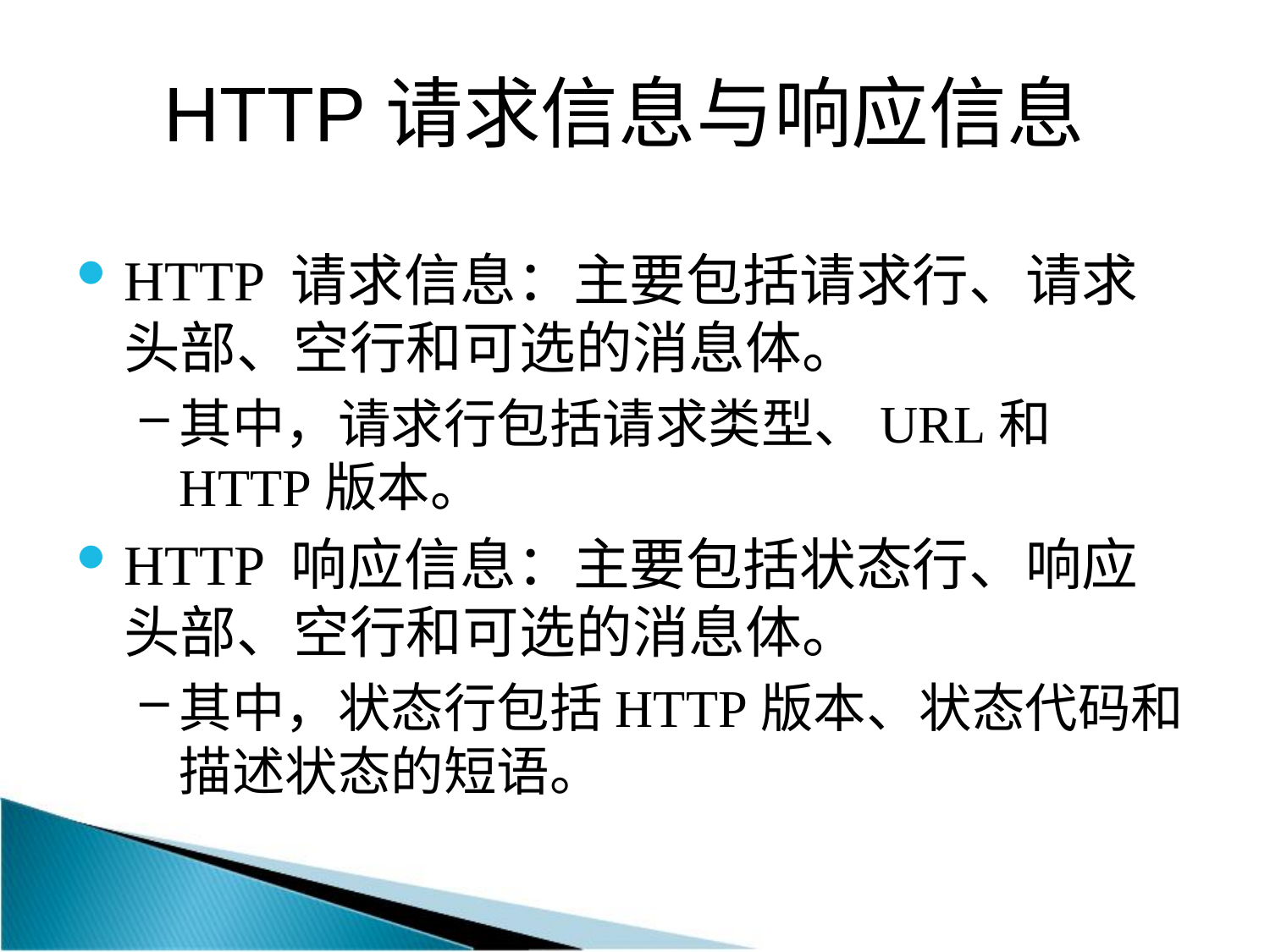

# HTTP请求信息与响应信息
HTTP 请求信息：主要包括请求行、请求头部、空行和可选的消息体。
其中，请求行包括请求类型、URL和HTTP版本。
HTTP 响应信息：主要包括状态行、响应头部、空行和可选的消息体。
其中，状态行包括HTTP版本、状态代码和描述状态的短语。